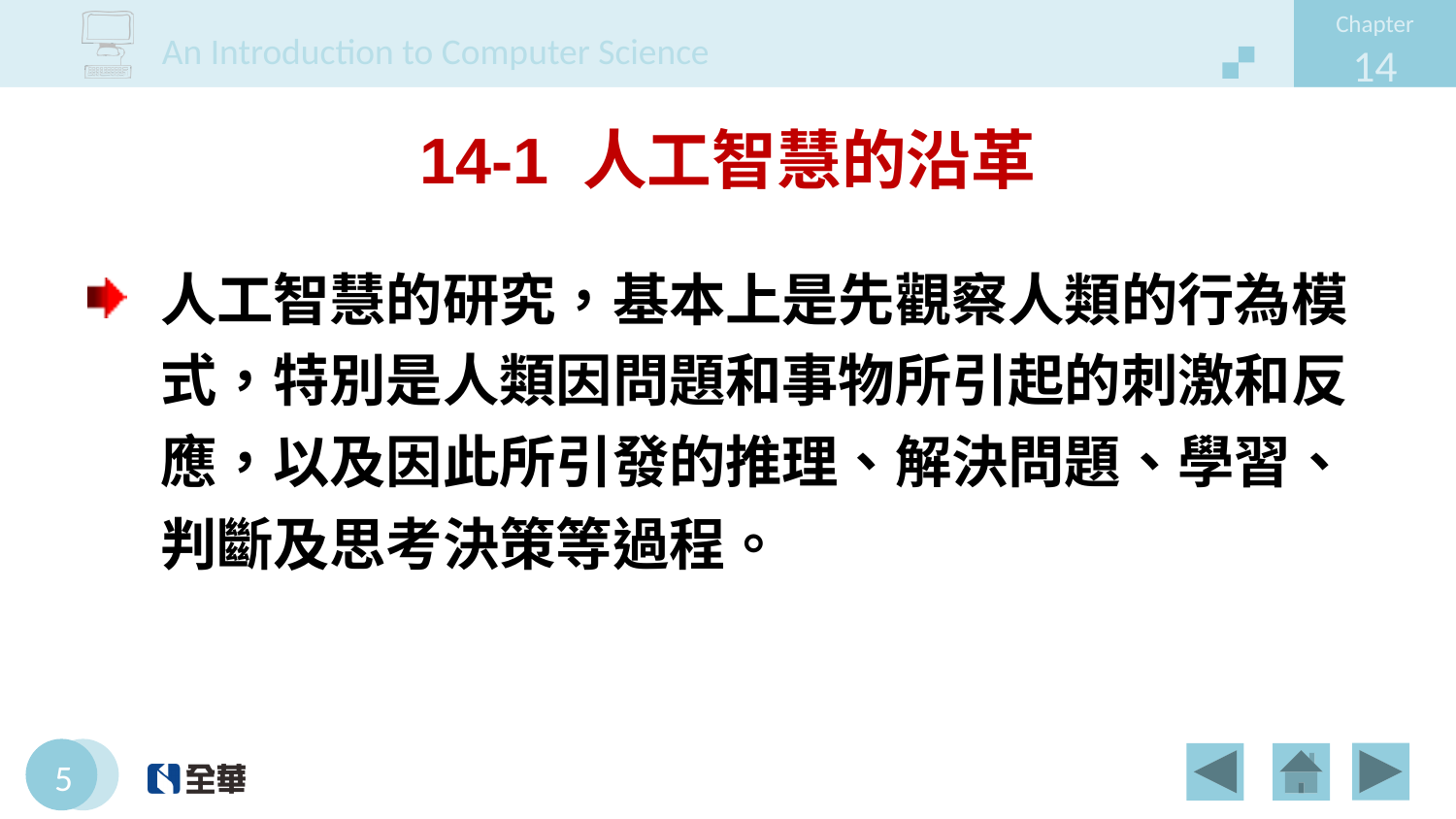

# 14-1 人工智慧的沿革
人工智慧的研究，基本上是先觀察人類的行為模式，特別是人類因問題和事物所引起的刺激和反應，以及因此所引發的推理、解決問題、學習、判斷及思考決策等過程。